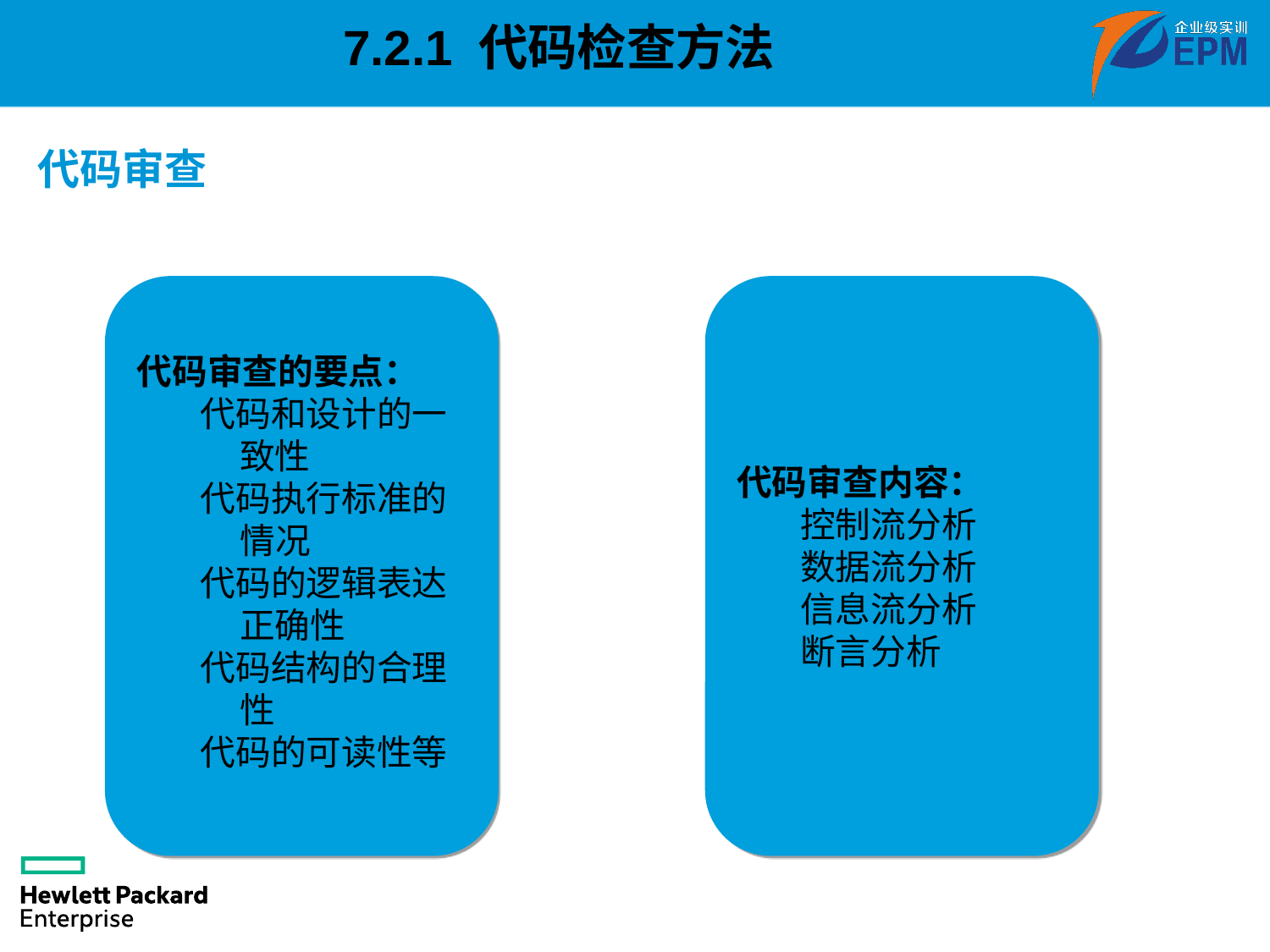

7.2.1 代码检查方法
代码审查

代码审查的要点：
代码和设计的一致性
代码执行标准的情况
代码的逻辑表达正确性
代码结构的合理性
代码的可读性等

代码审查内容：
控制流分析
数据流分析
信息流分析
断言分析